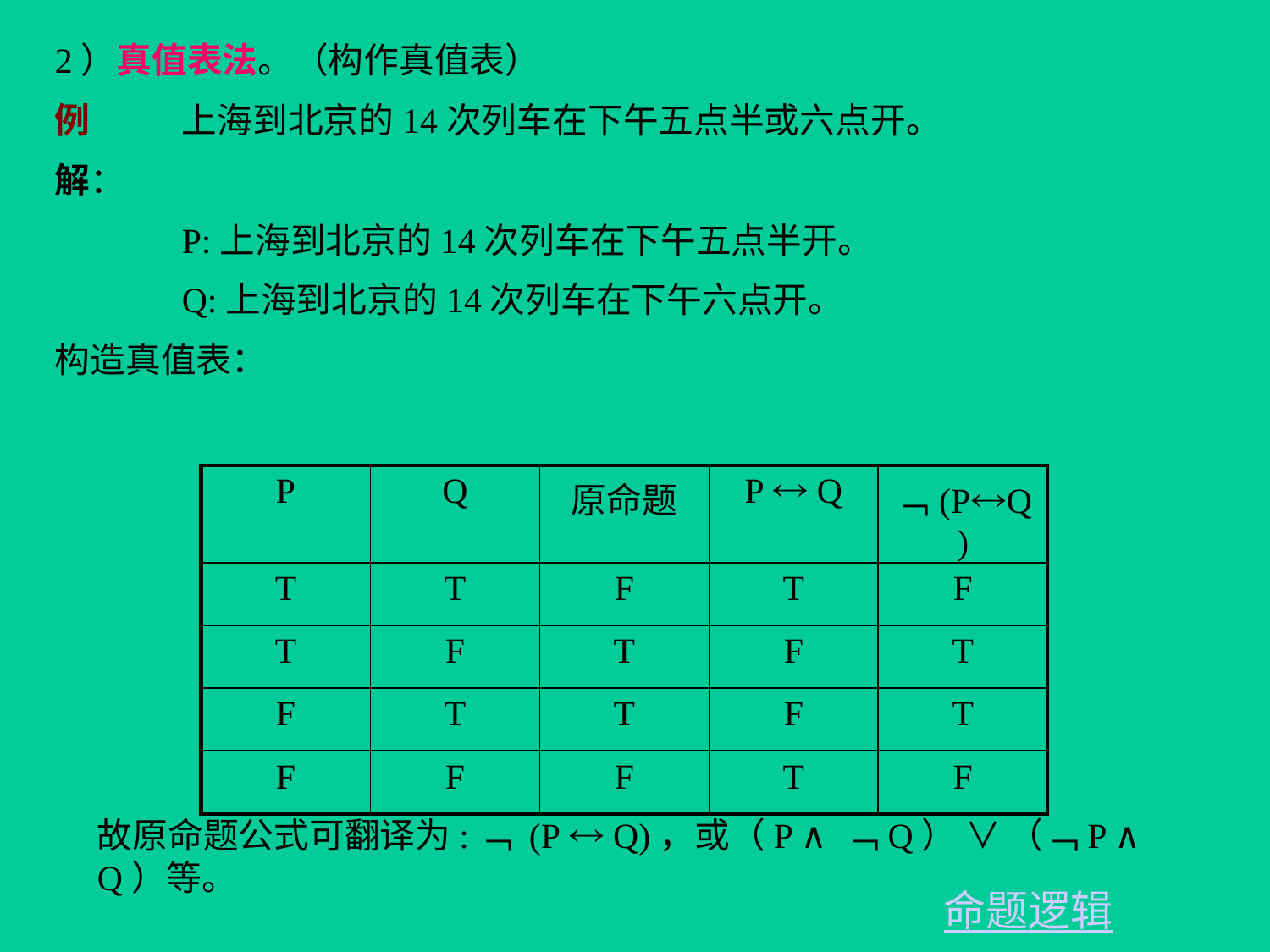

2）真值表法。（构作真值表）
例	上海到北京的14次列车在下午五点半或六点开。
解：
	P:上海到北京的14次列车在下午五点半开。
	Q:上海到北京的14次列车在下午六点开。
构造真值表：
| P | Q | 原命题 | P ↔ Q | ﹁(P↔Q) |
| --- | --- | --- | --- | --- |
| T | T | F | T | F |
| T | F | T | F | T |
| F | T | T | F | T |
| F | F | F | T | F |
故原命题公式可翻译为:﹁ (P ↔ Q)，或（P ∧ ﹁Q） ∨ （﹁P ∧ Q）等。

命题逻辑